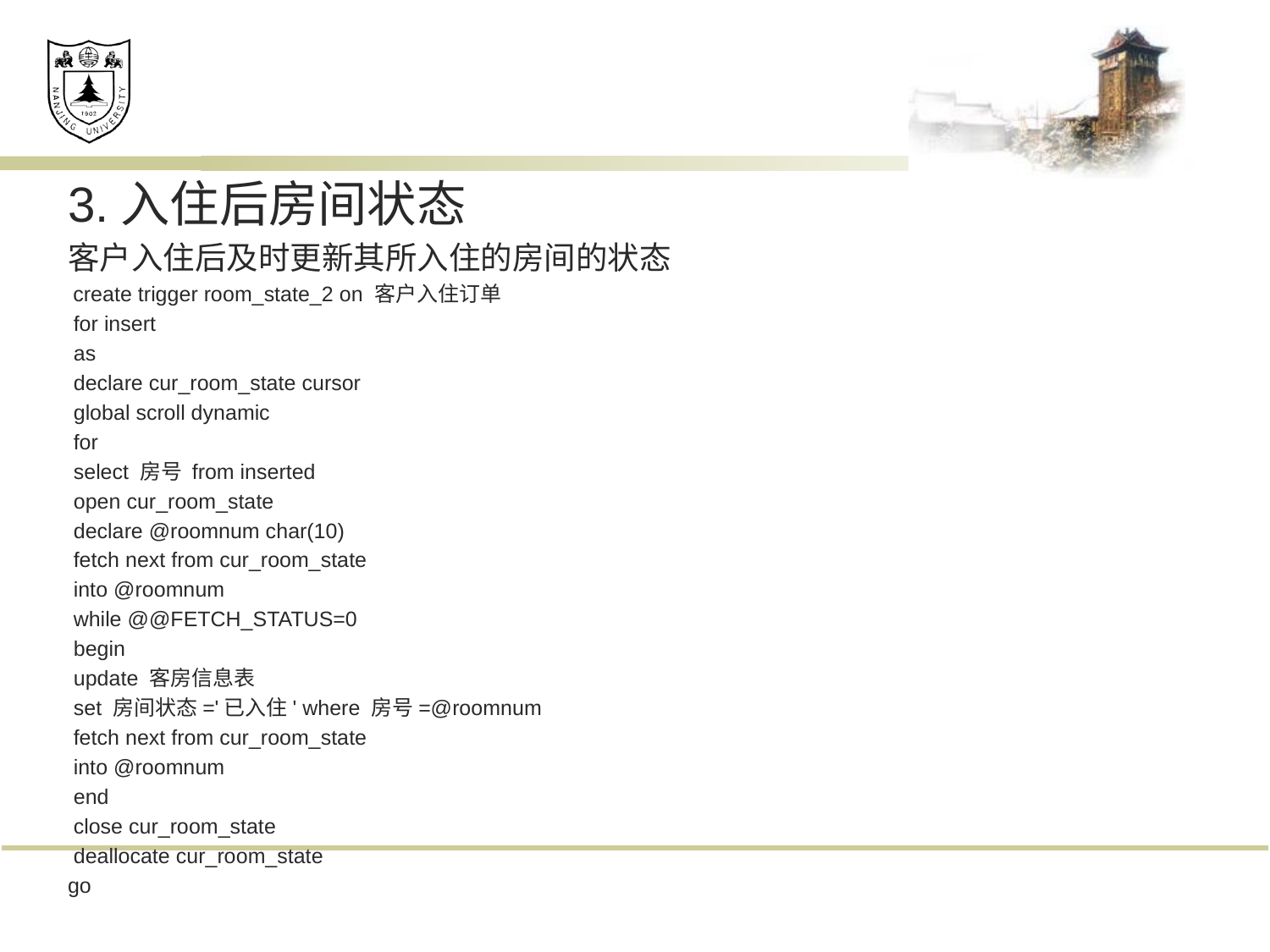

#
3.入住后房间状态
客户入住后及时更新其所入住的房间的状态
 create trigger room_state_2 on 客户入住订单
 for insert
 as
 declare cur_room_state cursor
 global scroll dynamic
 for
 select 房号 from inserted
 open cur_room_state
 declare @roomnum char(10)
 fetch next from cur_room_state
 into @roomnum
 while @@FETCH_STATUS=0
 begin
 update 客房信息表
 set 房间状态='已入住' where 房号=@roomnum
 fetch next from cur_room_state
 into @roomnum
 end
 close cur_room_state
 deallocate cur_room_state
go